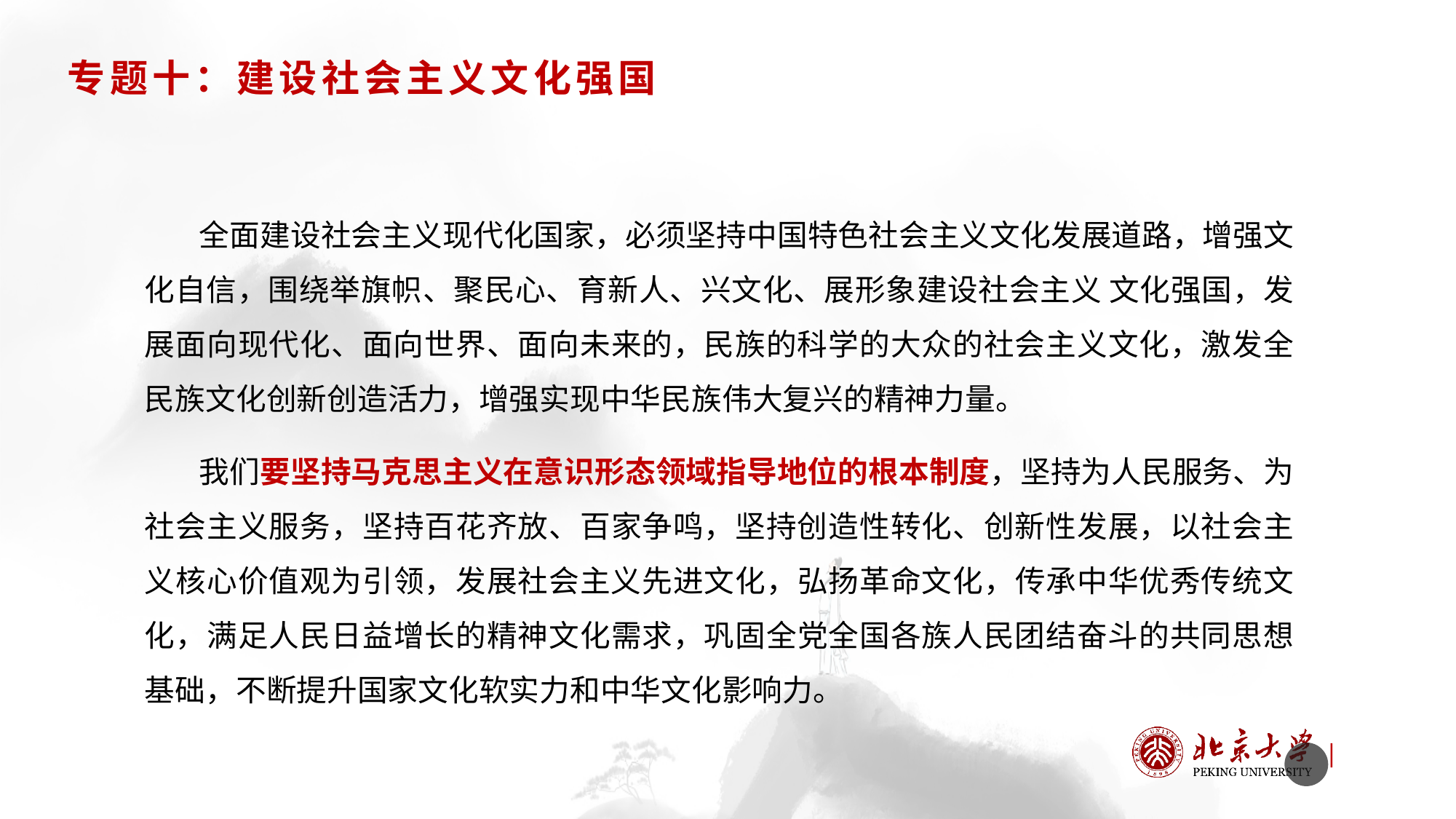

专题十：建设社会主义文化强国

全面建设社会主义现代化国家，必须坚持中国特色社会主义文化发展道路，增强文化自信，围绕举旗帜、聚民心、育新人、兴文化、展形象建设社会主义 文化强国，发展面向现代化、面向世界、面向未来的，民族的科学的大众的社会主义文化，激发全民族文化创新创造活力，增强实现中华民族伟大复兴的精神力量。
我们要坚持马克思主义在意识形态领域指导地位的根本制度，坚持为人民服务、为社会主义服务，坚持百花齐放、百家争鸣，坚持创造性转化、创新性发展，以社会主义核心价值观为引领，发展社会主义先进文化，弘扬革命文化，传承中华优秀传统文化，满足人民日益增长的精神文化需求，巩固全党全国各族人民团结奋斗的共同思想基础，不断提升国家文化软实力和中华文化影响力。
38